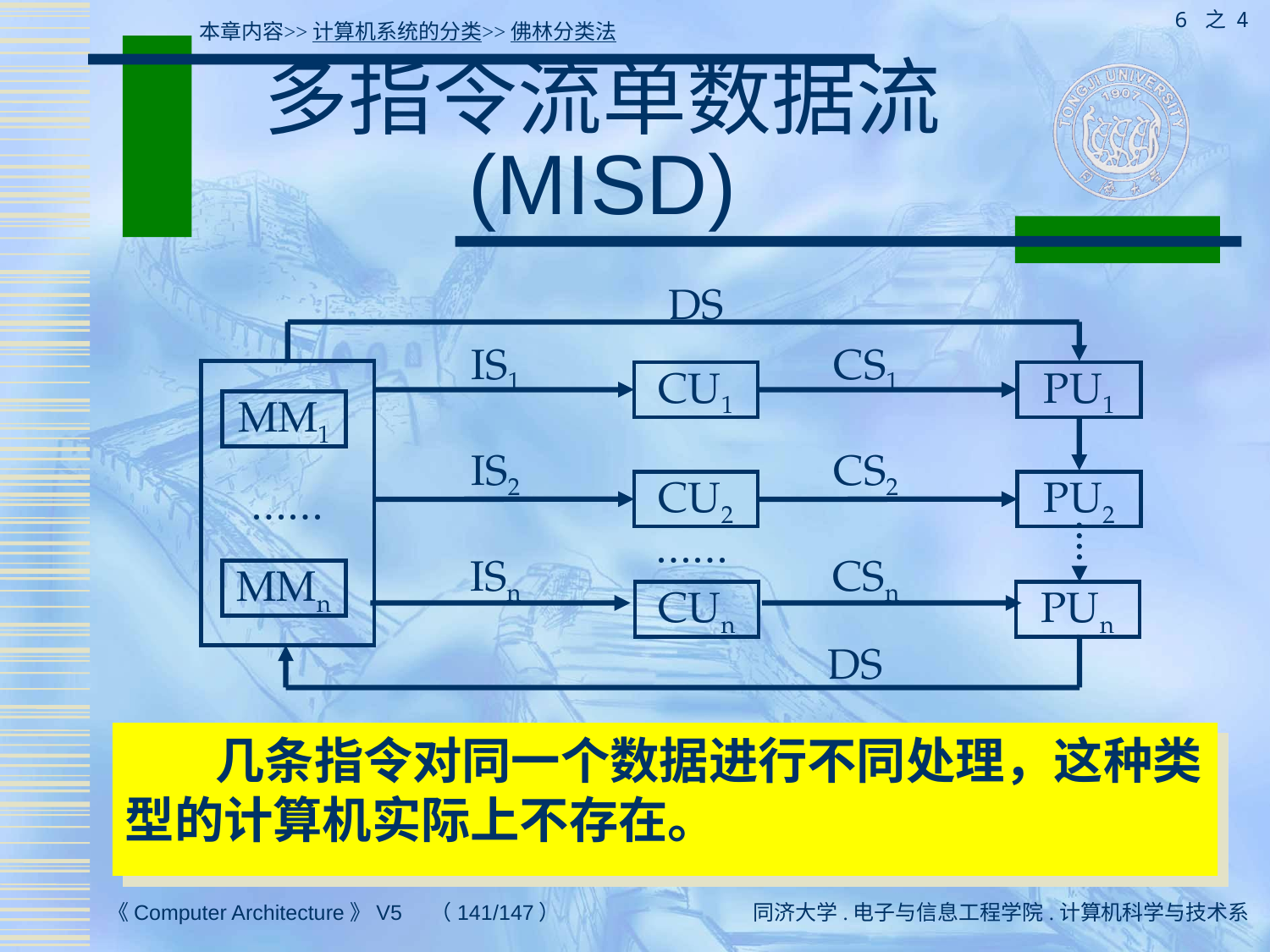

6 之 4
本章内容>>计算机系统的分类>>佛林分类法
# 多指令流单数据流 (MISD)
DS

IS1
CS1
……
CU1
PU1

MM1

IS2
CS2
CU2
PU2

……

ISn
CSn
MMn
CUn
PUn

DS

       几条指令对同一个数据进行不同处理，这种类型的计算机实际上不存在。